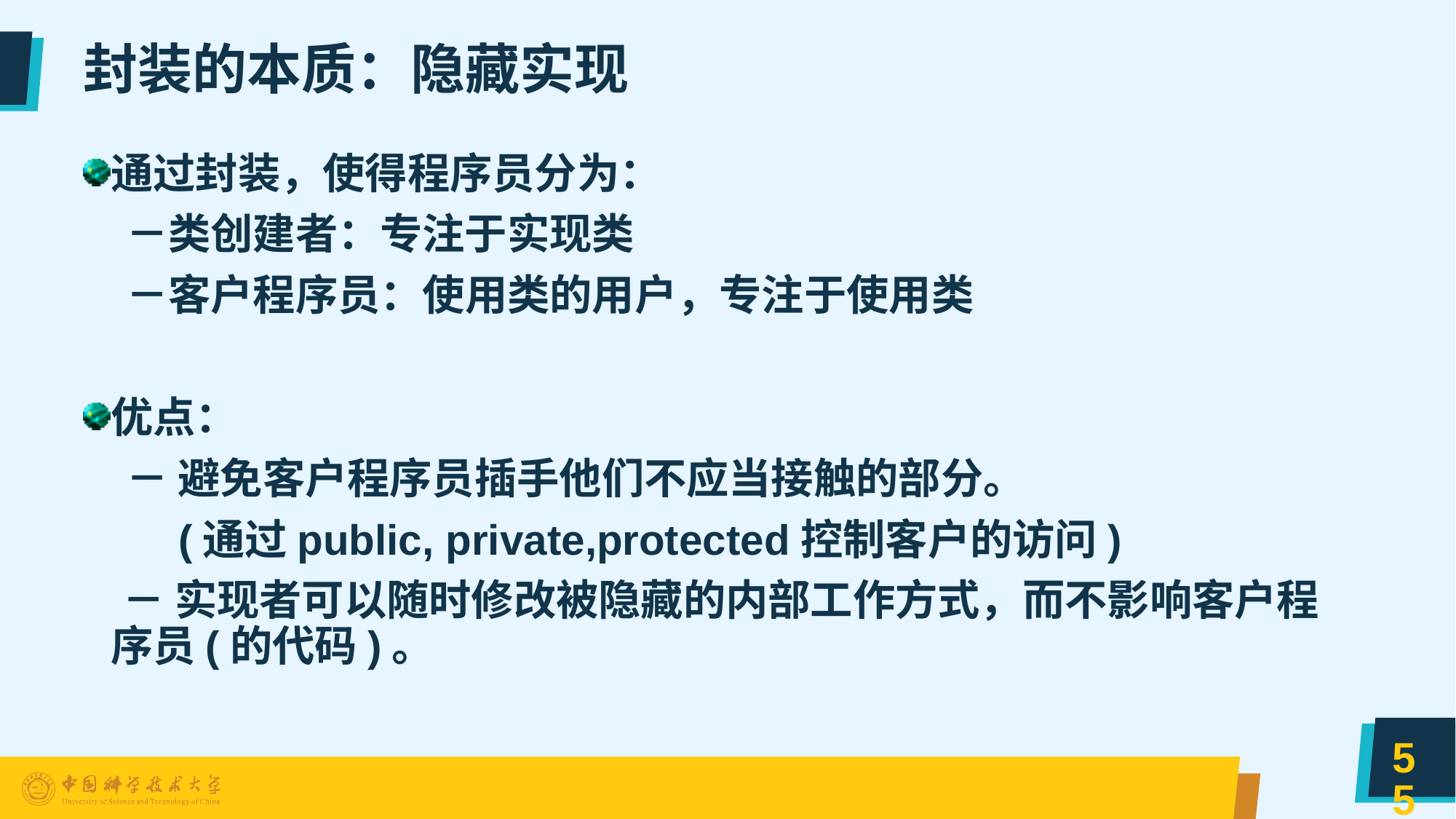

# 封装的本质：隐藏实现
通过封装，使得程序员分为：
　－类创建者：专注于实现类
　－客户程序员：使用类的用户，专注于使用类

优点：
　－ 避免客户程序员插手他们不应当接触的部分。
        (通过public, private,protected控制客户的访问)
   － 实现者可以随时修改被隐藏的内部工作方式，而不影响客户程序员(的代码)。

55